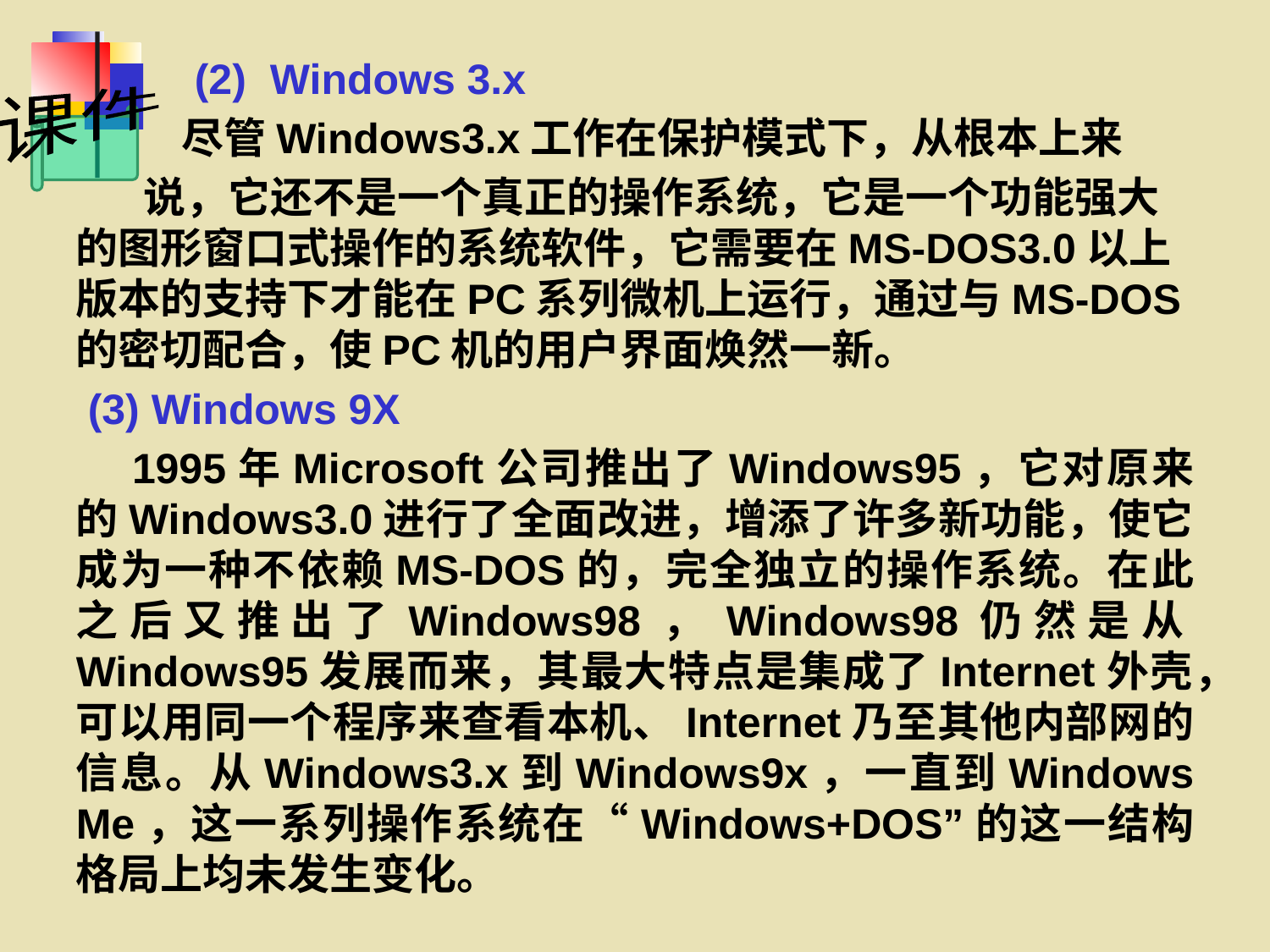

(2)  Windows 3.x
          尽管Windows3.x工作在保护模式下，从根本上来
      说，它还不是一个真正的操作系统，它是一个功能强大的图形窗口式操作的系统软件，它需要在MS-DOS3.0以上版本的支持下才能在PC系列微机上运行，通过与MS-DOS的密切配合，使PC机的用户界面焕然一新。
 (3) Windows 9X
    1995年Microsoft公司推出了Windows95，它对原来的Windows3.0进行了全面改进，增添了许多新功能，使它成为一种不依赖MS-DOS的，完全独立的操作系统。在此之后又推出了Windows98，Windows98仍然是从Windows95发展而来，其最大特点是集成了Internet外壳，可以用同一个程序来查看本机、Internet乃至其他内部网的信息。从Windows3.x到Windows9x，一直到Windows Me，这一系列操作系统在“Windows+DOS”的这一结构格局上均未发生变化。